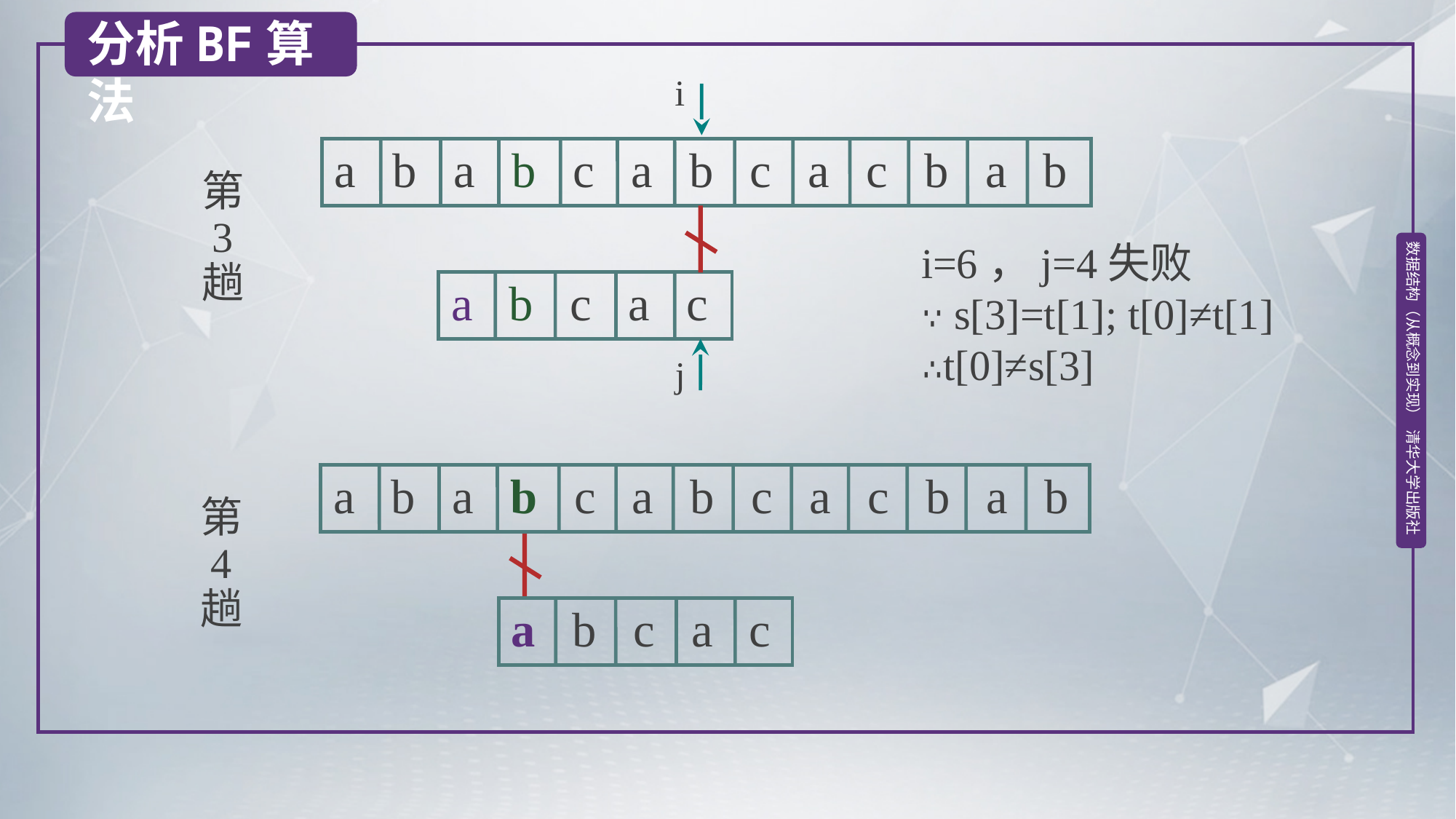

分析BF算法

i

j
i=6，j=4失败
∵ s[3]=t[1]; t[0]≠t[1]
∴t[0]≠s[3]
a   b   a   b   c   a   b   c   a   c   b   a   b

第
 3
趟

a   b   c   a   c

a   b   a   b   c   a   b   c   a   c   b   a   b

第
 4
趟

a   b   c   a   c